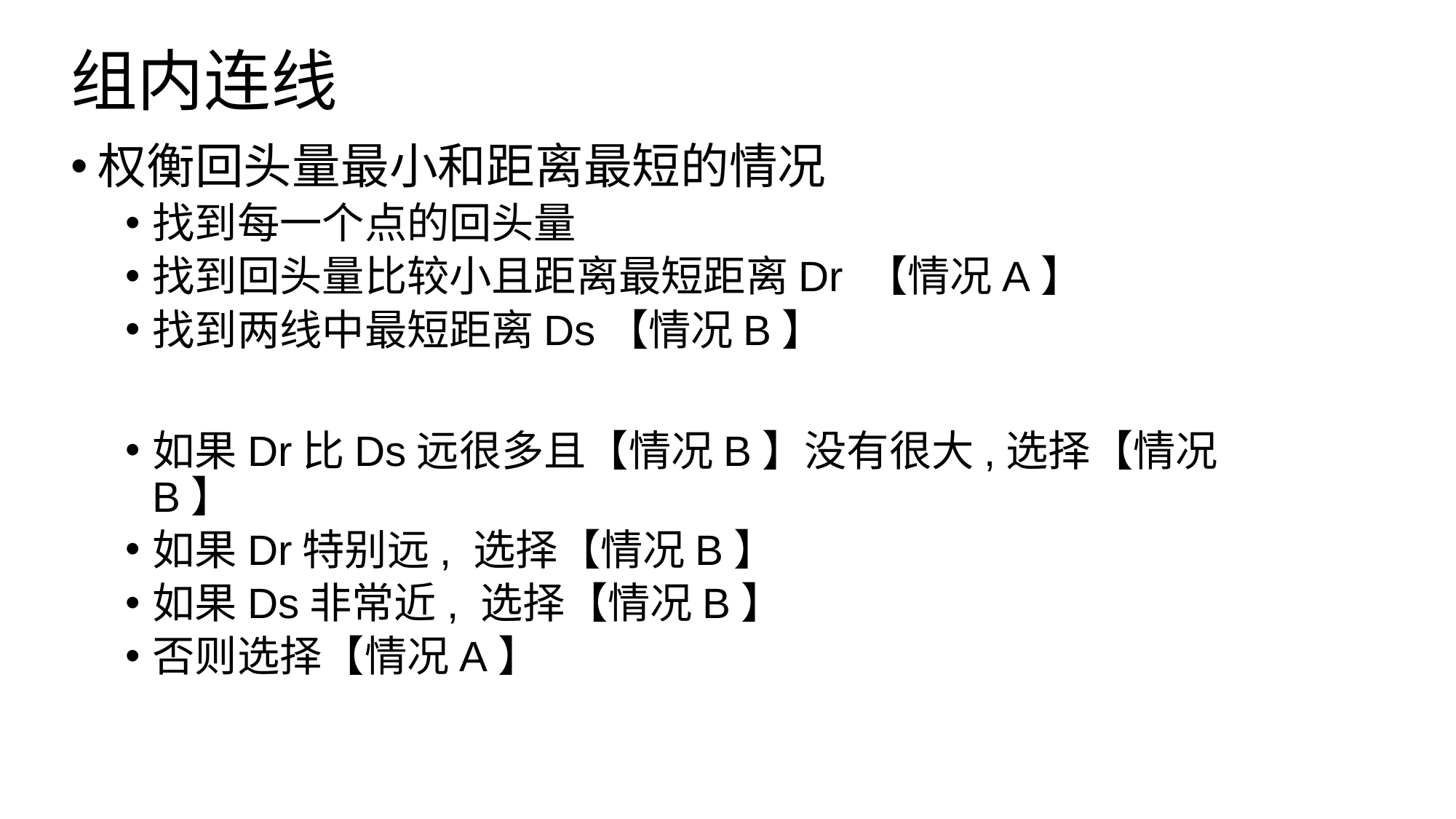

# 组内连线
权衡回头量最小和距离最短的情况
找到每一个点的回头量
找到回头量比较小且距离最短距离Dr 【情况A】
找到两线中最短距离Ds【情况B】

如果Dr比Ds远很多且【情况B】没有很大,选择【情况B】
如果Dr特别远, 选择【情况B】
如果Ds非常近, 选择【情况B】
否则选择【情况A】